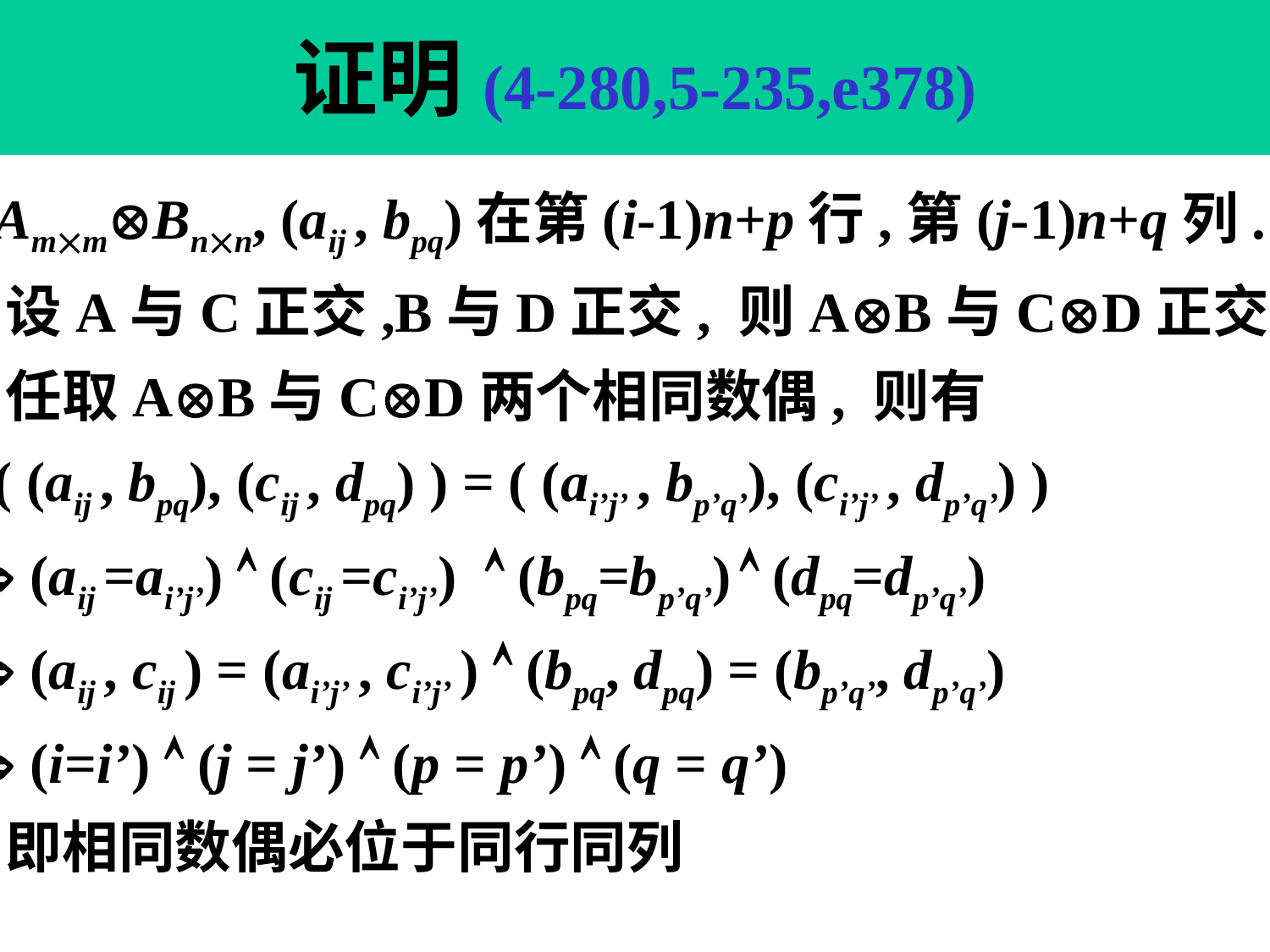

证明(4-280,5-235,e378)
 Am×m⊗Bn×n, (aij , bpq)在第(i-1)n+p行,第(j-1)n+q列.
 设A与C正交,B与D正交, 则A⊗B与C⊗D正交.
 任取A⊗B与C⊗D两个相同数偶, 则有
 ( (aij , bpq), (cij , dpq) ) = ( (ai’j’ , bp’q’), (ci’j’ , dp’q’) )
 ⇔ (aij =ai’j’) ∧ (cij =ci’j’)  ∧ (bpq=bp’q’) ∧ (dpq=dp’q’)
 ⇔ (aij , cij ) = (ai’j’ , ci’j’ ) ∧ (bpq, dpq) = (bp’q’, dp’q’)
 ⇔ (i=i’) ∧ (j = j’) ∧ (p = p’) ∧ (q = q’)
 即相同数偶必位于同行同列